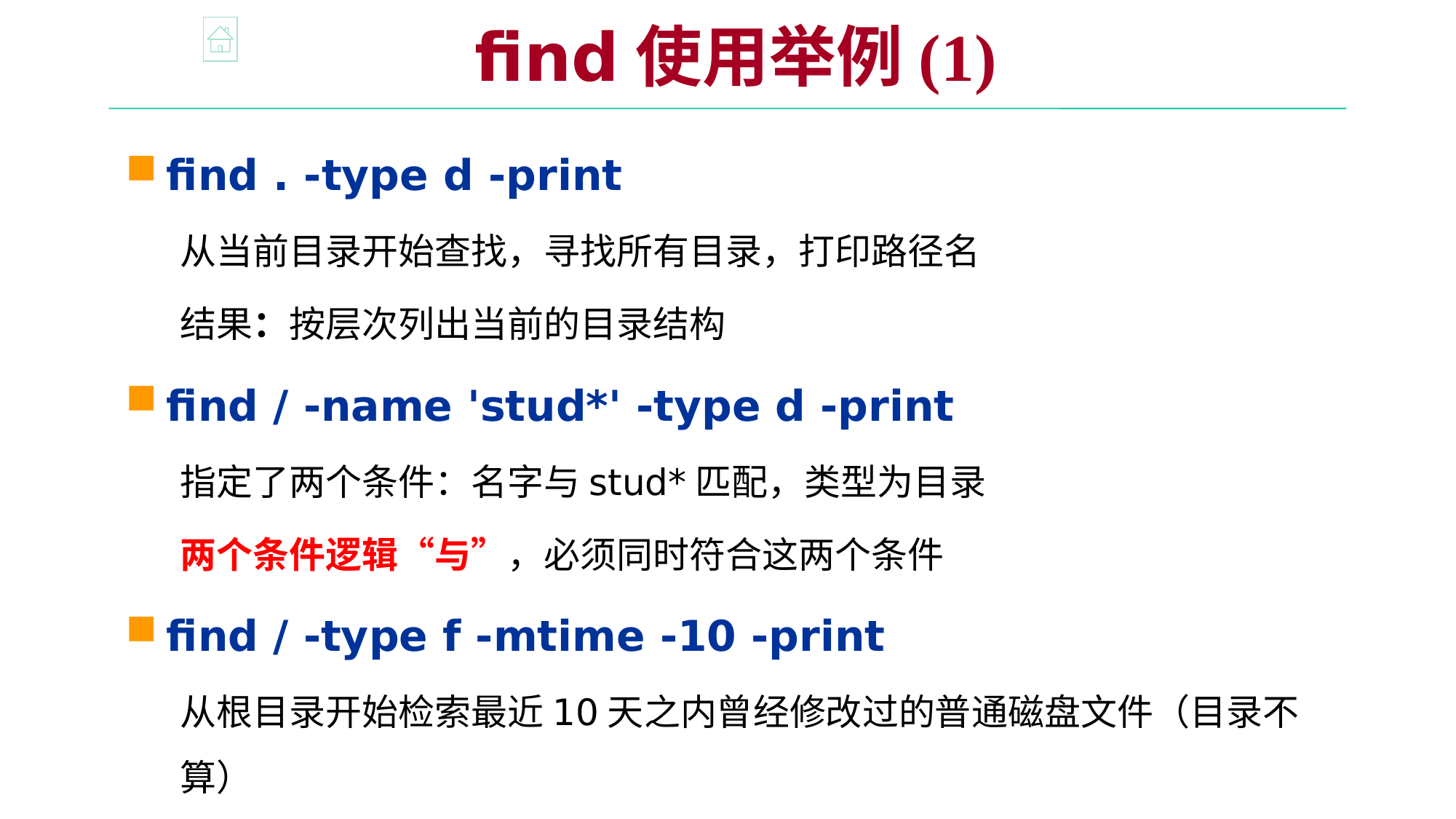

find使用举例(1)

find . -type d -print
从当前目录开始查找，寻找所有目录，打印路径名
结果：按层次列出当前的目录结构
find / -name 'stud*' -type d -print
指定了两个条件：名字与stud*匹配，类型为目录
两个条件逻辑“与”，必须同时符合这两个条件
find / -type f -mtime -10 -print
从根目录开始检索最近10天之内曾经修改过的普通磁盘文件（目录不算）